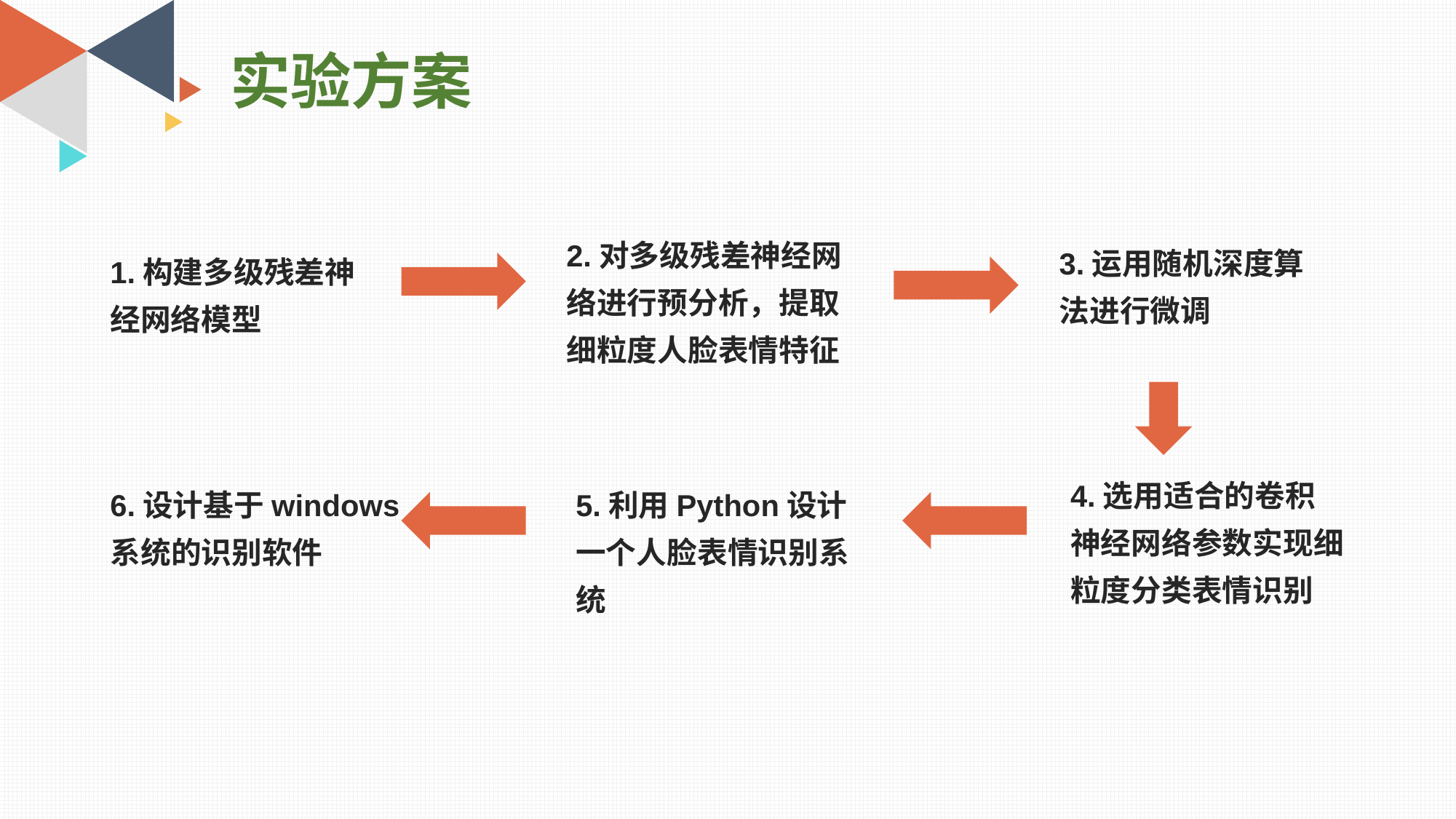

实验方案
2.对多级残差神经网络进行预分析，提取细粒度人脸表情特征
3.运用随机深度算法进行微调
1.构建多级残差神经网络模型

4.选用适合的卷积神经网络参数实现细粒度分类表情识别
5.利用Python设计一个人脸表情识别系统
6.设计基于windows系统的识别软件